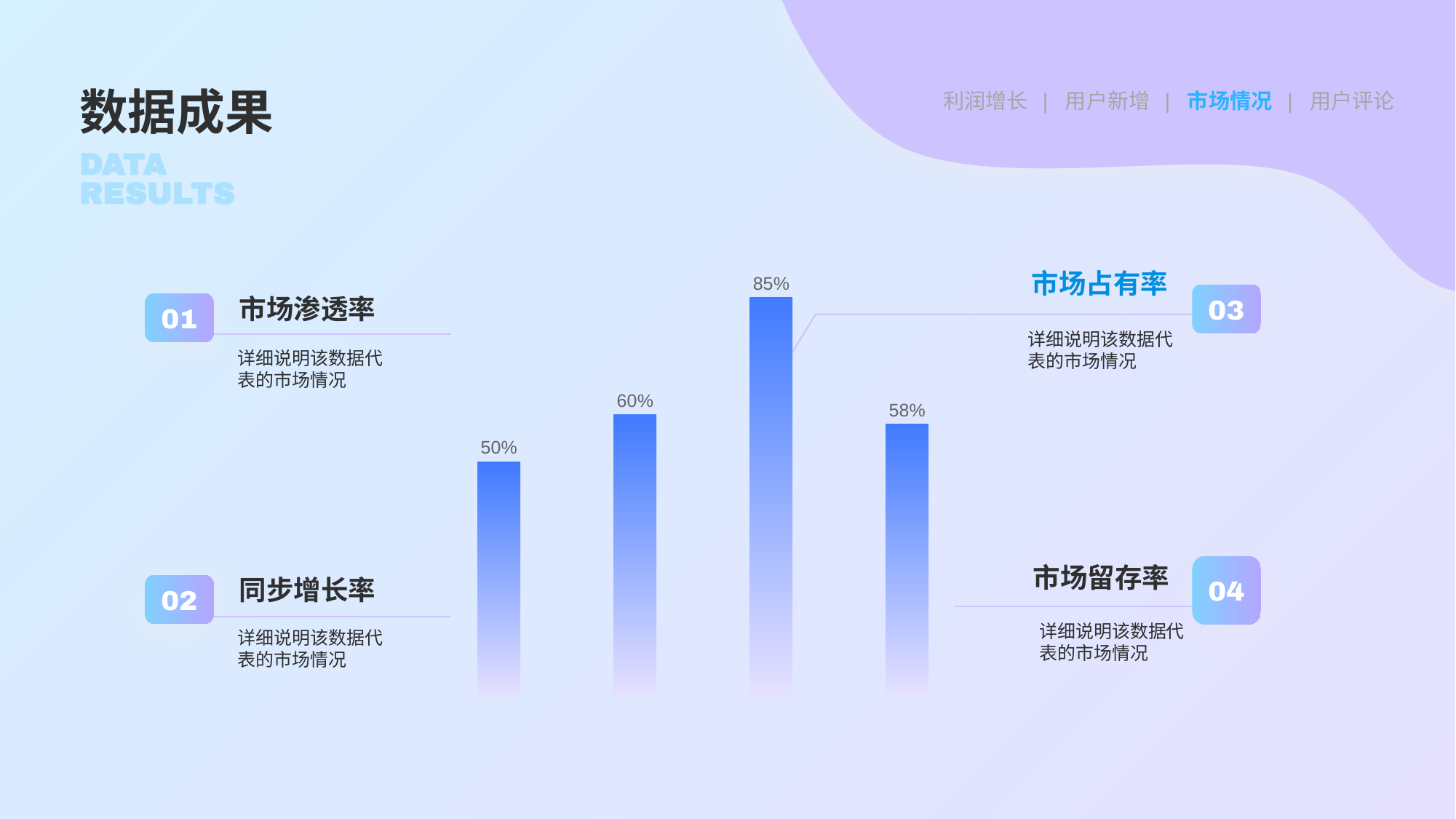

# 数据成果
利润增长  |  用户新增  |  市场情况  |  用户评论
DATA RESULTS
市场占有率
03

详细说明该数据代表的市场情况

### Chart

| Category | 计划 |
|---|---|
| 市场渗透率 | 0.5 |
| 同步增长率 | 0.6 |
| 市场占有率 | 0.85 |
| 市场留存率 | 0.58 |
市场渗透率
01
详细说明该数据代表的市场情况
市场留存率
04
详细说明该数据代表的市场情况
同步增长率
02
详细说明该数据代表的市场情况